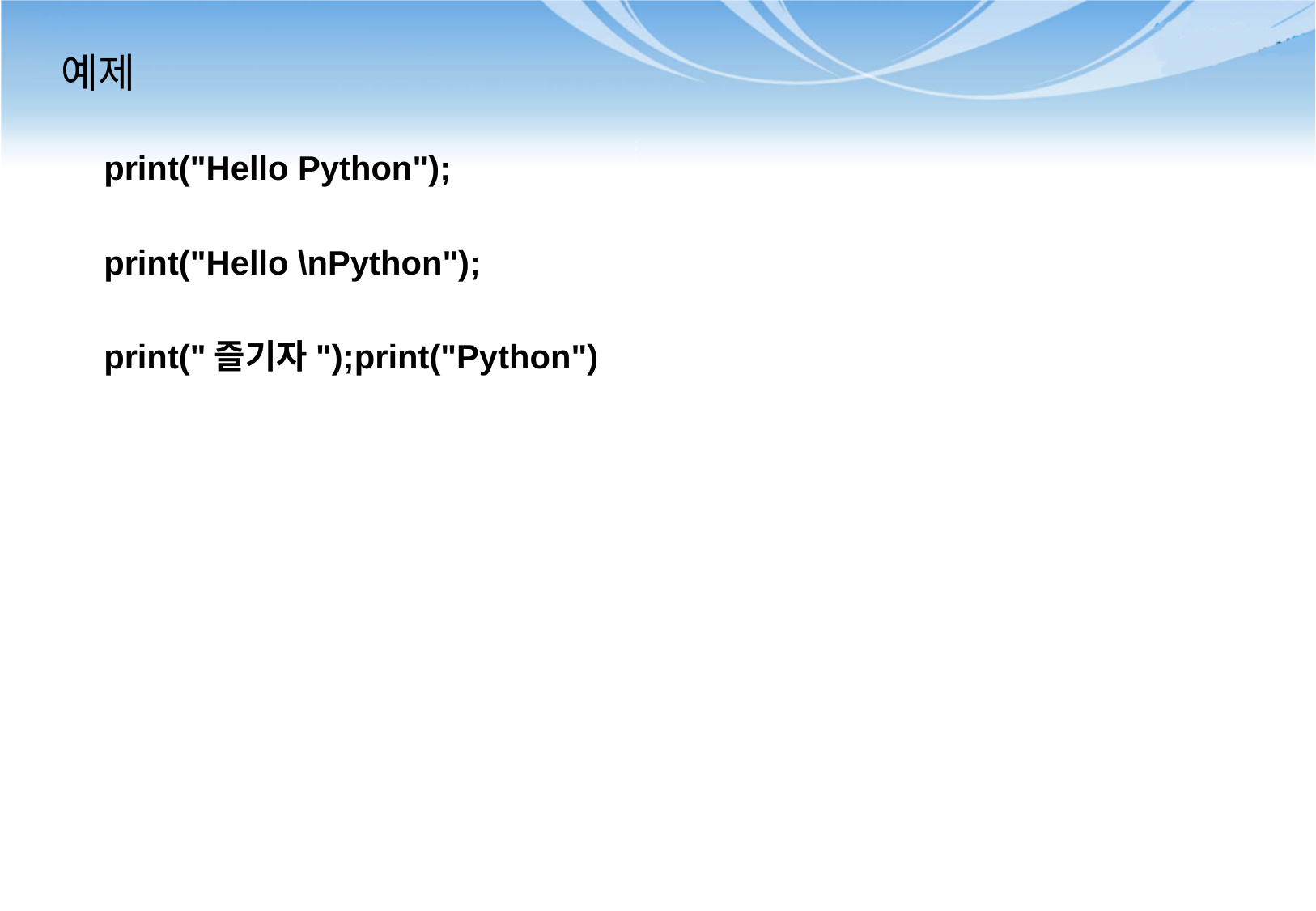

# 예제

print("Hello Python");

print("Hello \nPython");

print("즐기자");print("Python")